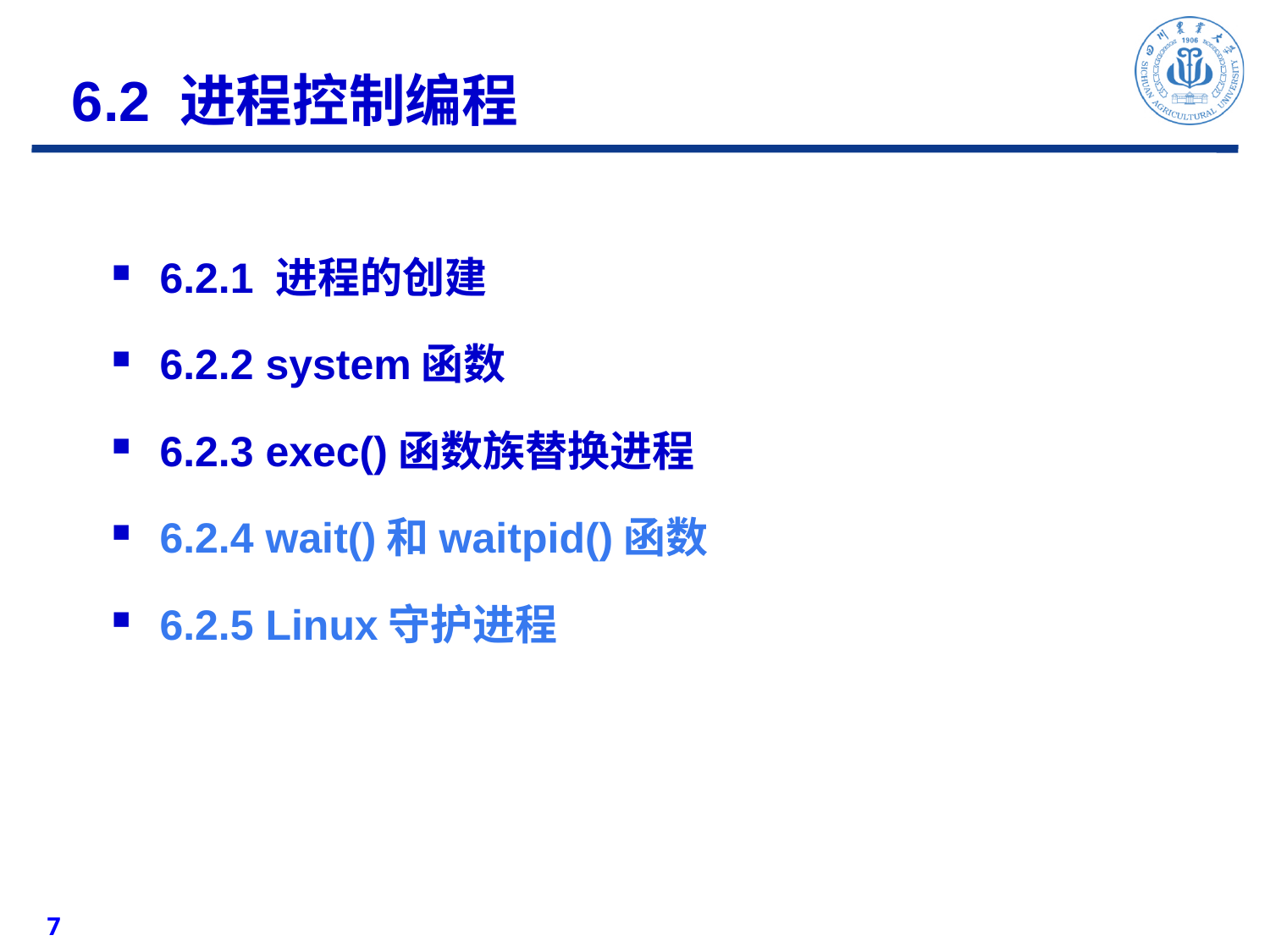

6.2 进程控制编程
6.2.1 进程的创建
6.2.2 system函数
6.2.3 exec()函数族替换进程
6.2.4 wait()和waitpid()函数
6.2.5 Linux守护进程